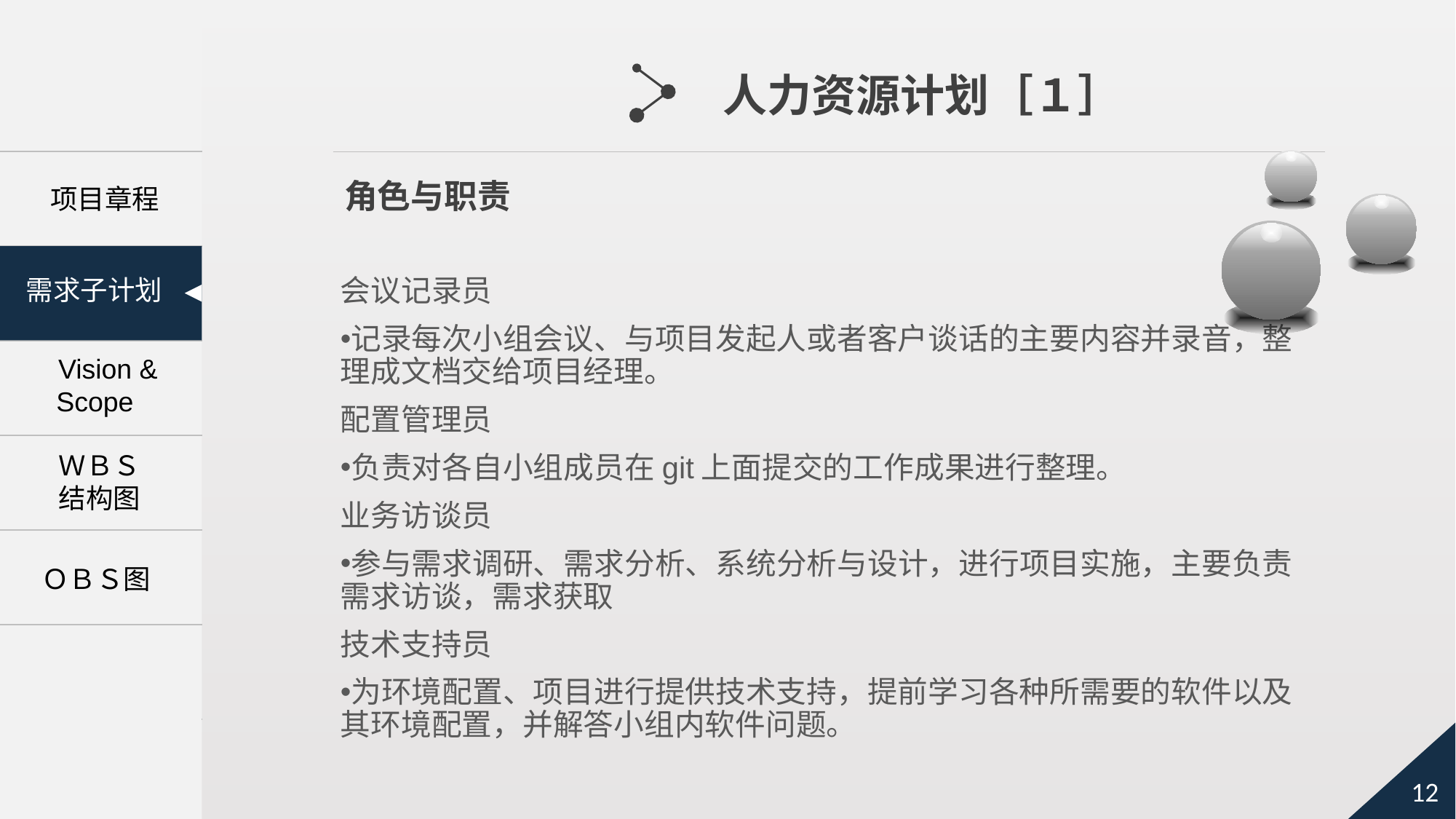

人力资源计划［１］

角色与职责
项目章程

　需求子计划
会议记录员
记录每次小组会议、与项目发起人或者客户谈话的主要内容并录音，整理成文档交给项目经理。
配置管理员
负责对各自小组成员在git上面提交的工作成果进行整理。
业务访谈员
参与需求调研、需求分析、系统分析与设计，进行项目实施，主要负责需求访谈，需求获取
技术支持员
为环境配置、项目进行提供技术支持，提前学习各种所需要的软件以及其环境配置，并解答小组内软件问题。
　Vision &
Scope
ＷＢＳ
结构图
　ＯＢＳ图